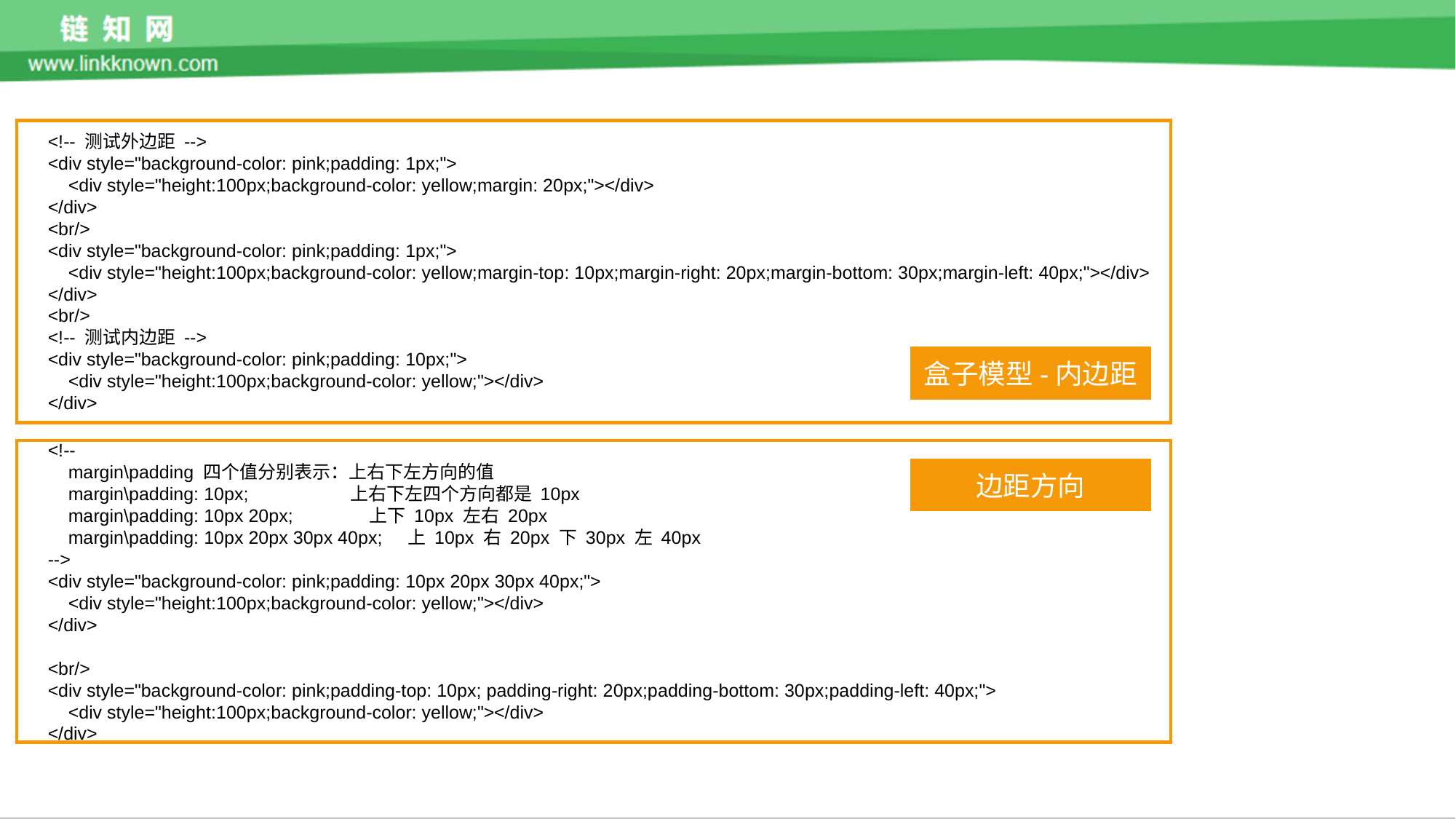

<!-- 测试外边距 -->
    <div style="background-color: pink;padding: 1px;">
        <div style="height:100px;background-color: yellow;margin: 20px;"></div>
    </div>
    <br/>
    <div style="background-color: pink;padding: 1px;">
        <div style="height:100px;background-color: yellow;margin-top: 10px;margin-right: 20px;margin-bottom: 30px;margin-left: 40px;"></div>
    </div>
    <br/>
    <!-- 测试内边距 -->
    <div style="background-color: pink;padding: 10px;">
        <div style="height:100px;background-color: yellow;"></div>
    </div>
盒子模型-内边距
    <!--
        margin\padding 四个值分别表示：上右下左方向的值
        margin\padding: 10px;                   上右下左四个方向都是 10px
        margin\padding: 10px 20px;              上下 10px 左右 20px
        margin\padding: 10px 20px 30px 40px;    上 10px 右 20px 下 30px 左 40px
    -->
    <div style="background-color: pink;padding: 10px 20px 30px 40px;">
        <div style="height:100px;background-color: yellow;"></div>
    </div>

    <br/>
    <div style="background-color: pink;padding-top: 10px; padding-right: 20px;padding-bottom: 30px;padding-left: 40px;">
        <div style="height:100px;background-color: yellow;"></div>
    </div>
边距方向